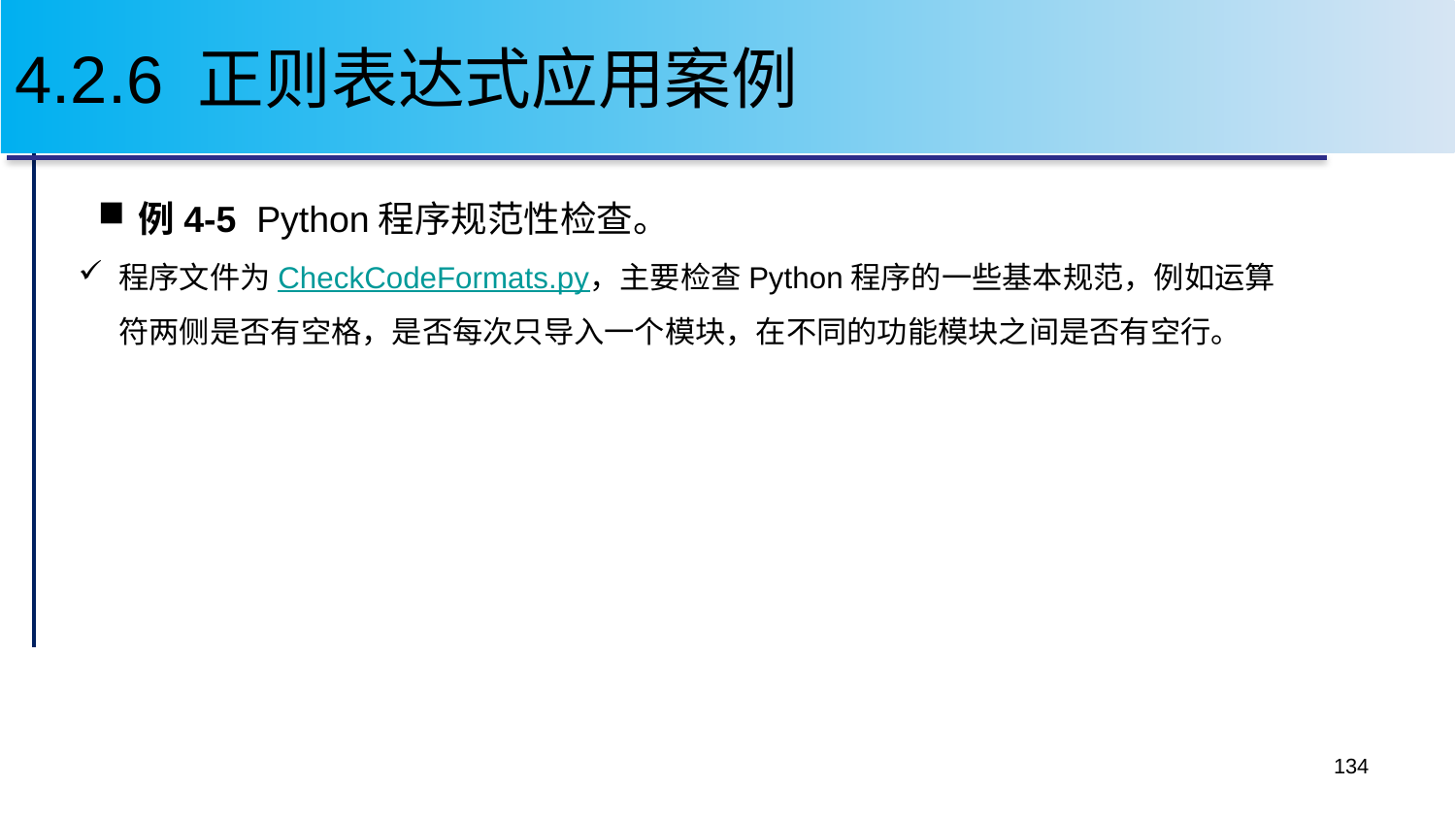

# 4.2.6 正则表达式应用案例
例4-5  Python程序规范性检查。
程序文件为CheckCodeFormats.py，主要检查Python程序的一些基本规范，例如运算符两侧是否有空格，是否每次只导入一个模块，在不同的功能模块之间是否有空行。
134